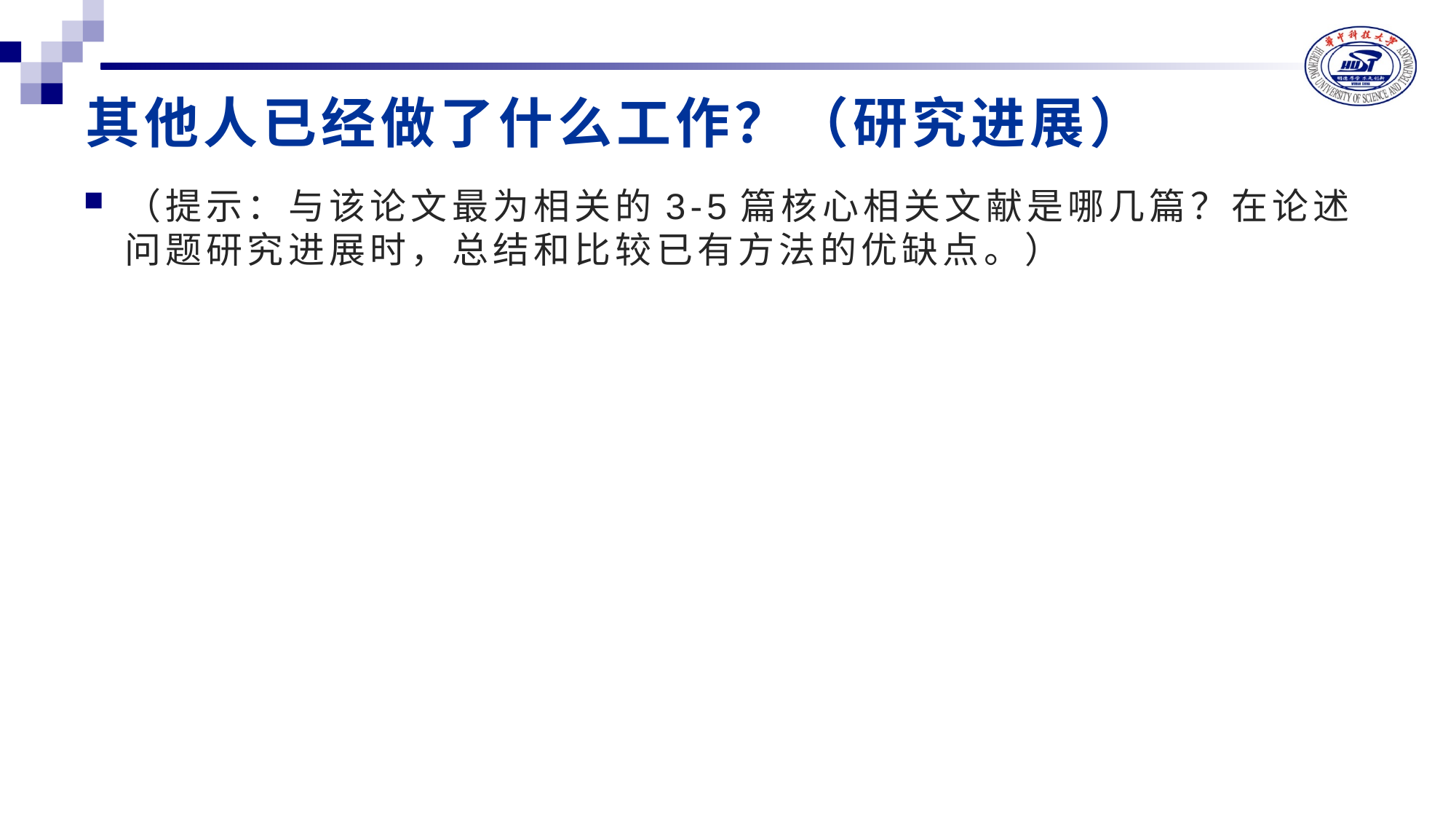

# 其他人已经做了什么工作？（研究进展）
（提示：与该论文最为相关的3-5篇核心相关文献是哪几篇？在论述问题研究进展时，总结和比较已有方法的优缺点。）